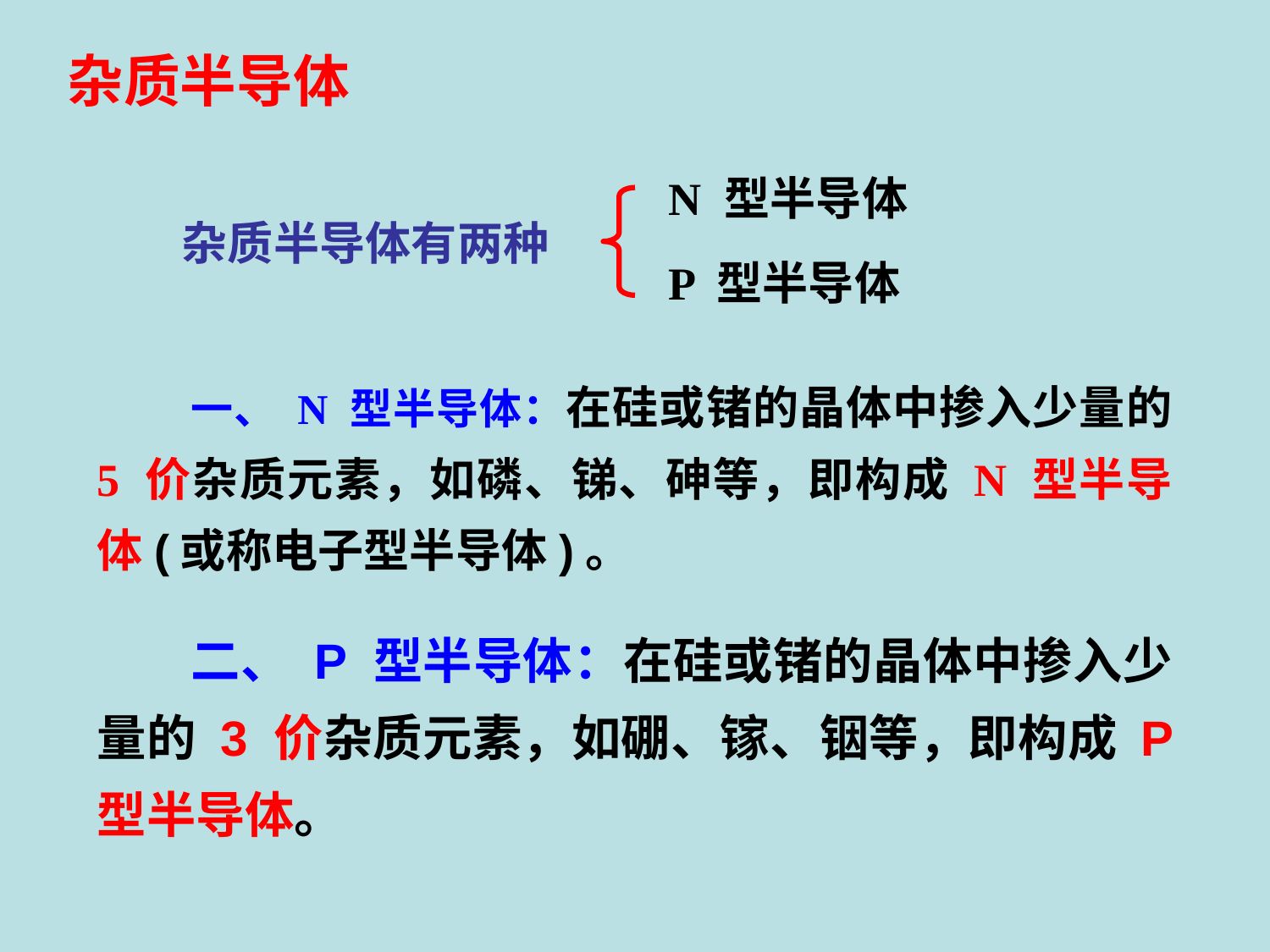

杂质半导体
N 型半导体

杂质半导体有两种
P 型半导体
　　一、 N 型半导体：在硅或锗的晶体中掺入少量的 5 价杂质元素，如磷、锑、砷等，即构成 N 型半导体(或称电子型半导体)。
　　二、 P 型半导体：在硅或锗的晶体中掺入少量的 3 价杂质元素，如硼、镓、铟等，即构成 P 型半导体。